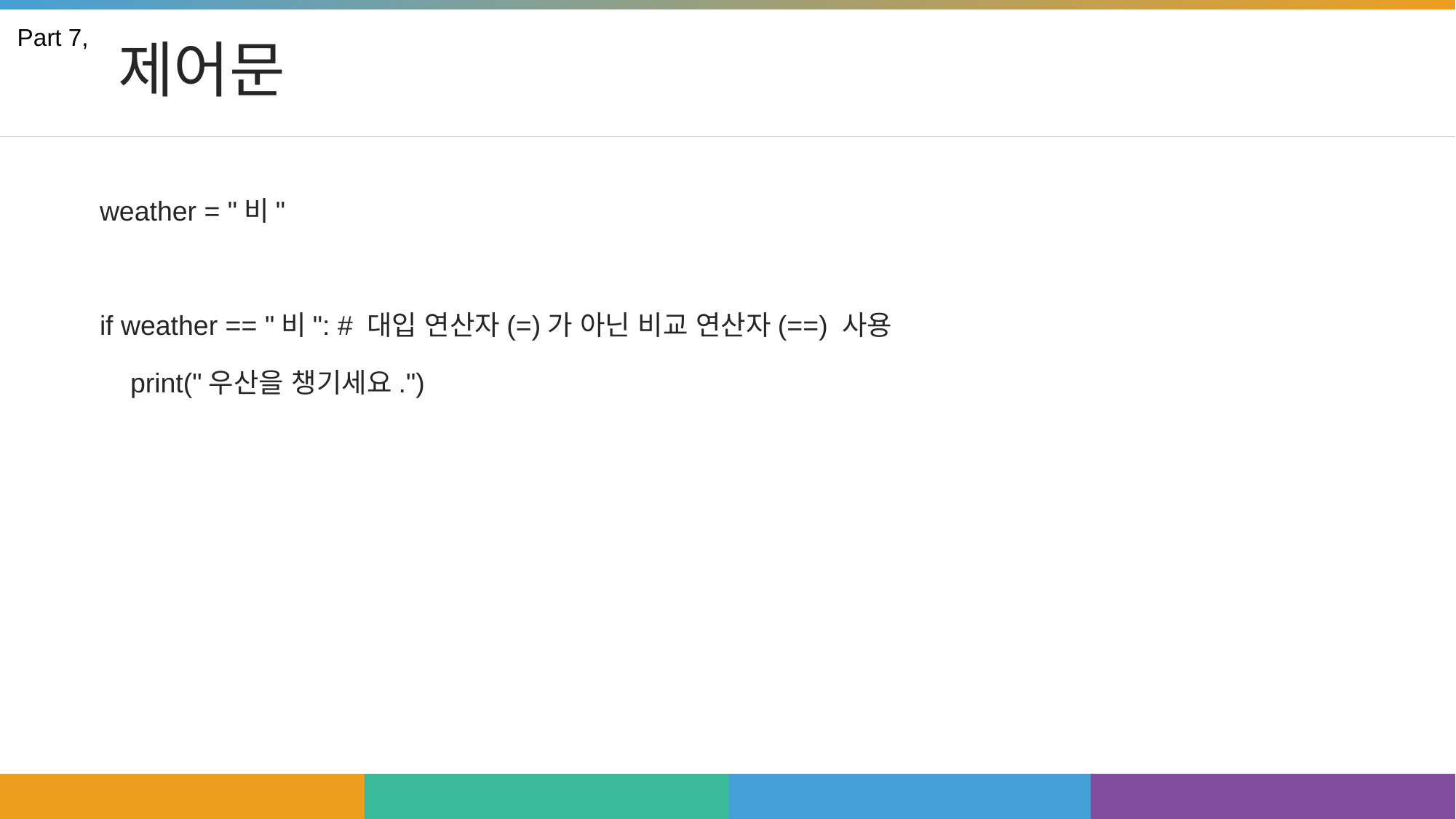

# 제어문
Part 7,
weather = "비"

if weather == "비": # 대입 연산자(=)가 아닌 비교 연산자(==) 사용
    print("우산을 챙기세요.")